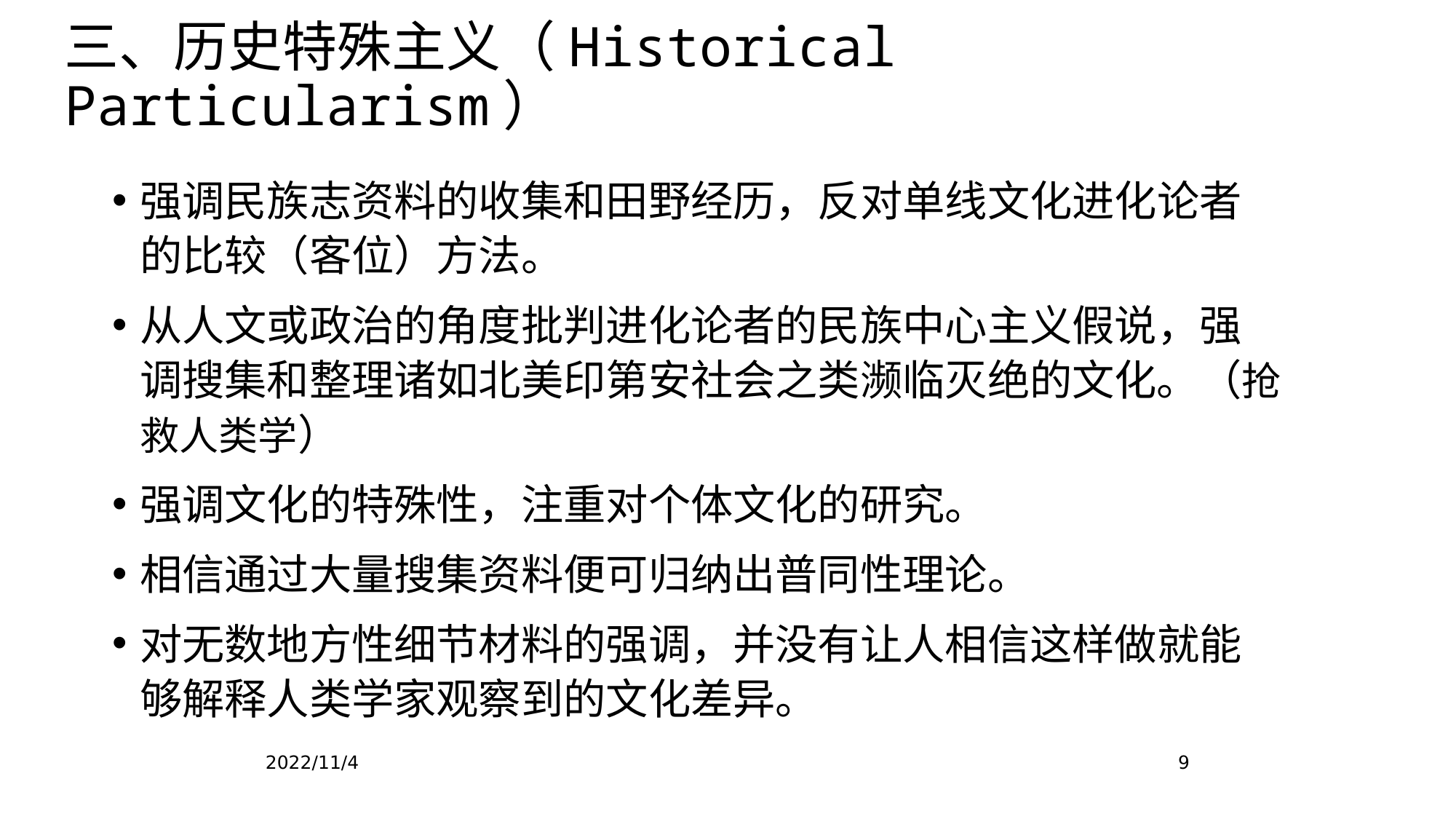

三、历史特殊主义（Historical Particularism）
强调民族志资料的收集和田野经历，反对单线文化进化论者的比较（客位）方法。
从人文或政治的角度批判进化论者的民族中心主义假说，强调搜集和整理诸如北美印第安社会之类濒临灭绝的文化。（抢救人类学）
强调文化的特殊性，注重对个体文化的研究。
相信通过大量搜集资料便可归纳出普同性理论。
对无数地方性细节材料的强调，并没有让人相信这样做就能够解释人类学家观察到的文化差异。
2022/11/4
9